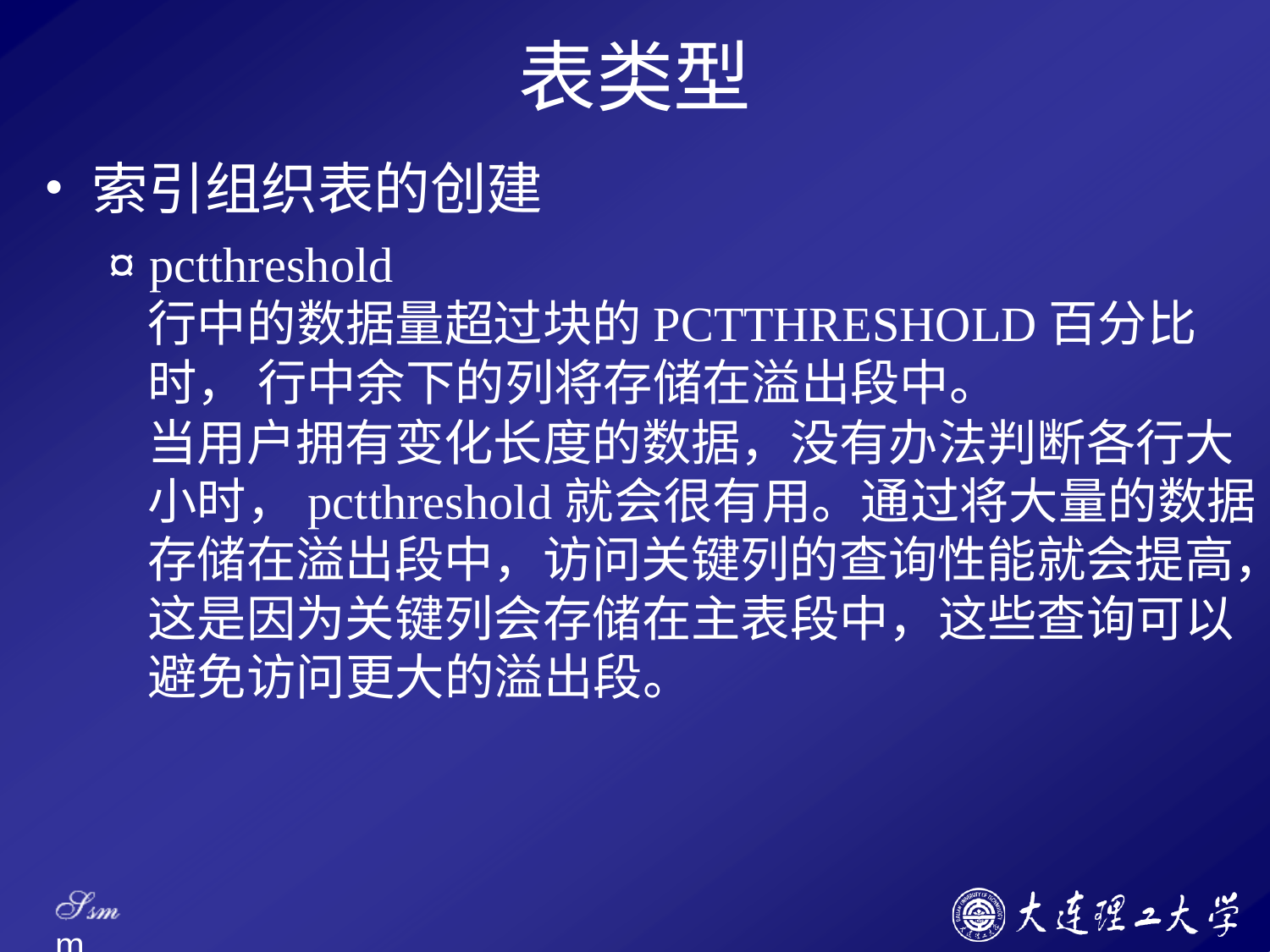

# 表类型
索引组织表的创建
¤ pctthreshold
行中的数据量超过块的PCTTHRESHOLD百分比时， 行中余下的列将存储在溢出段中。
当用户拥有变化长度的数据，没有办法判断各行大 小时，pctthreshold就会很有用。通过将大量的数据 存储在溢出段中，访问关键列的查询性能就会提高， 这是因为关键列会存储在主表段中，这些查询可以 避免访问更大的溢出段。

Ssm